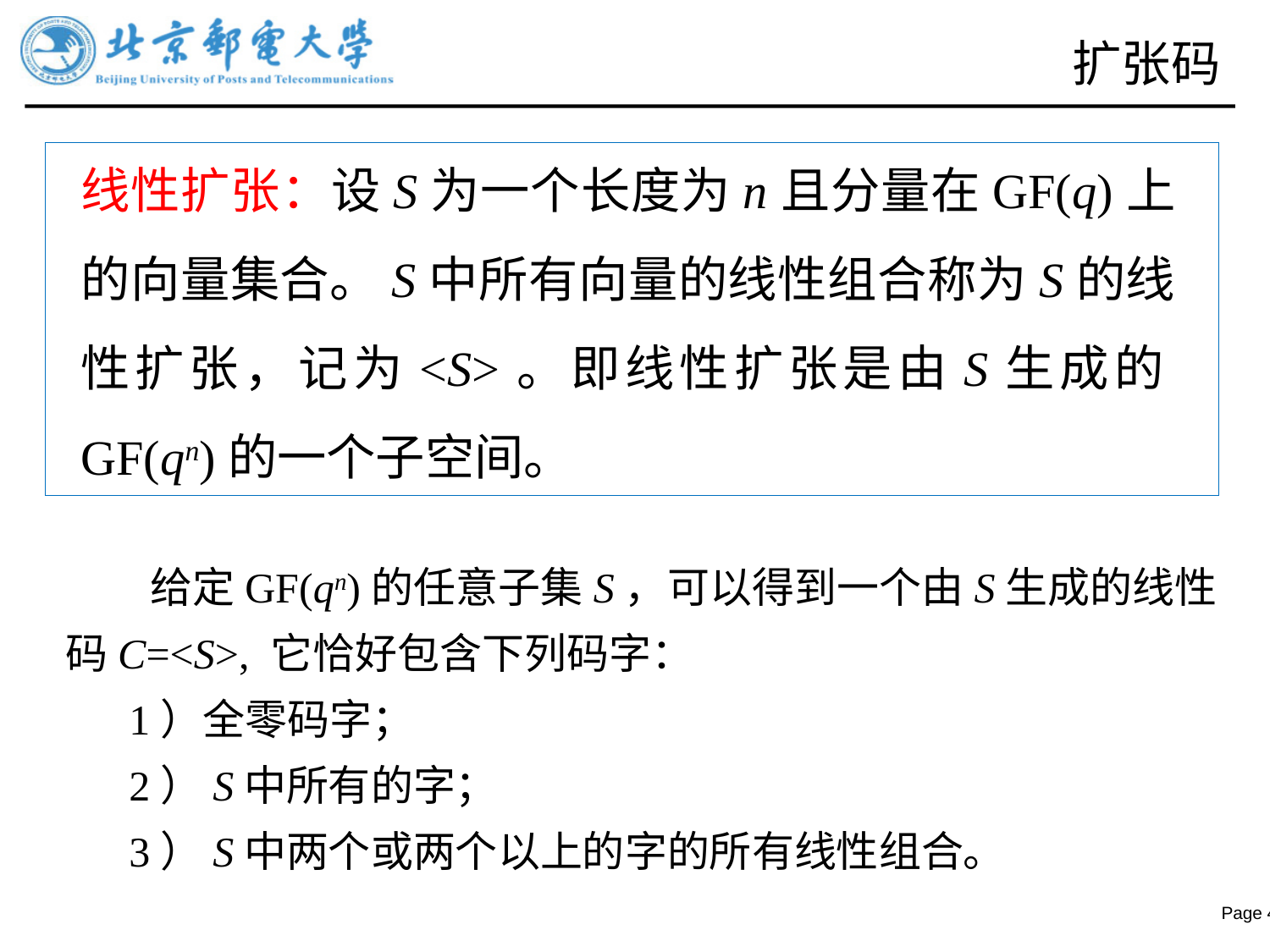

# 扩张码
线性扩张：设S为一个长度为n且分量在GF(q)上的向量集合。S中所有向量的线性组合称为S的线性扩张，记为<S>。即线性扩张是由S生成的GF(qn)的一个子空间。

给定GF(qn)的任意子集S，可以得到一个由S生成的线性码C=<S>, 它恰好包含下列码字：
1）全零码字；
2）S中所有的字；
3）S中两个或两个以上的字的所有线性组合。